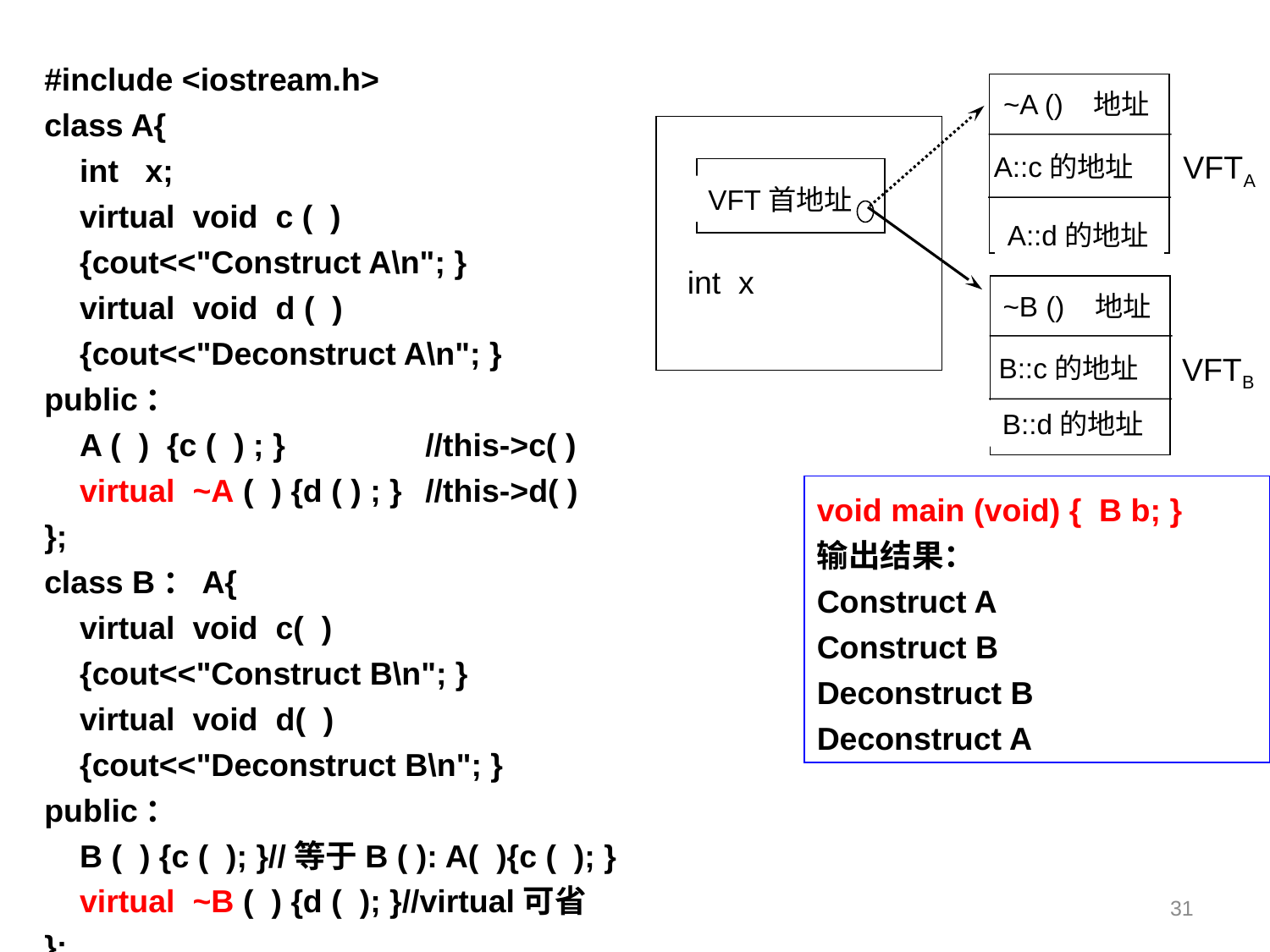

#include <iostream.h>
class A{
    int   x;
    virtual  void  c (  )
    {cout<<"Construct A\n"; }
    virtual  void  d (  )
    {cout<<"Deconstruct A\n"; }
public：
    A (  )  {c (  ) ; } 		//this->c( )
    virtual  ~A (  ) {d ( ) ; } 	//this->d( )
};
class B：A{
    virtual  void  c(  )
    {cout<<"Construct B\n"; }
    virtual  void  d(  )
    {cout<<"Deconstruct B\n"; }
public：
    B (  ) {c (  ); }//等于B ( ): A(  ){c (  ); }
    virtual  ~B (  ) {d (  ); }//virtual可省
};

~A ()   地址

VFTA
A::c的地址

VFT首地址

A::d的地址
int  x

~B ()   地址

VFTB
B::c的地址

B::d的地址
void main (void) {  B b; }
输出结果：
Construct A
Construct B
Deconstruct B
Deconstruct A
31